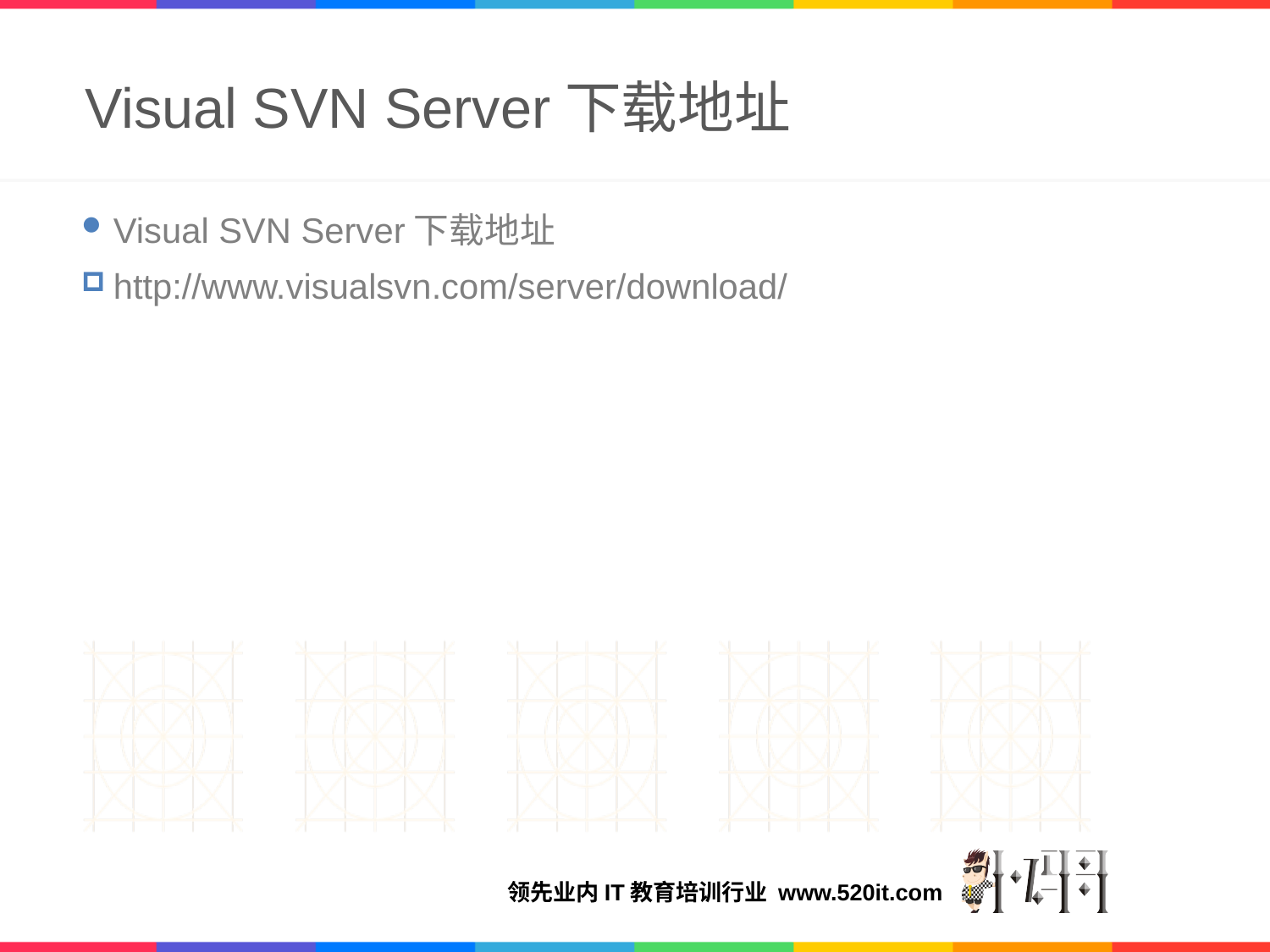

# Visual SVN Server下载地址
Visual SVN Server下载地址
http://www.visualsvn.com/server/download/